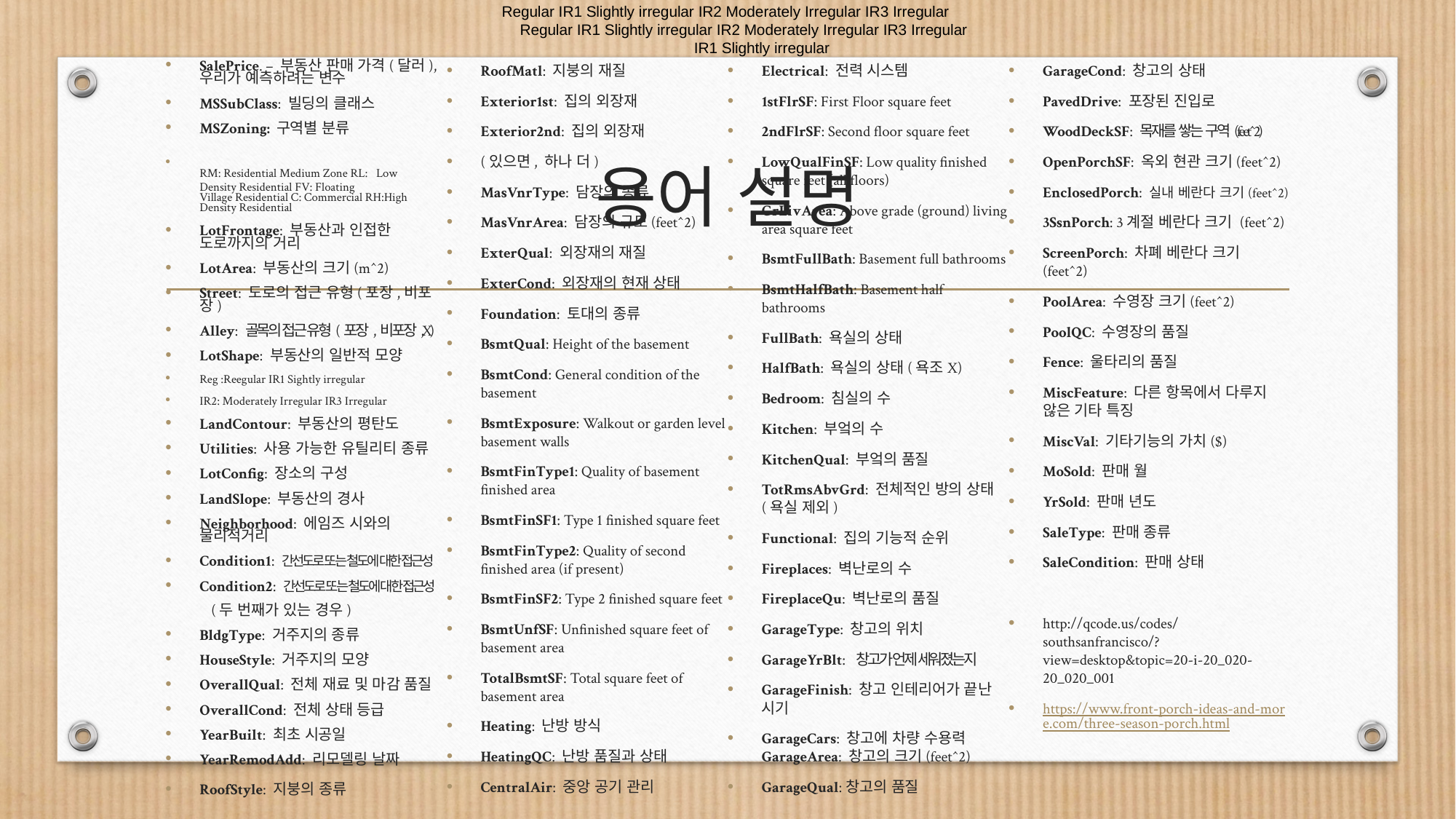

Regular IR1 Slightly irregular IR2 Moderately Irregular IR3 Irregular
Regular IR1 Slightly irregular IR2 Moderately Irregular IR3 Irregular
IR1 Slightly irregular
SalePrice. – 부동산 판매 가격(달러),우리가 예측하려는 변수
MSSubClass: 빌딩의 클래스
MSZoning: 구역별 분류
RM: Residential Medium Zone RL: Low Density Residential FV: Floating Village Residential C: Commercial RH:High Density Residential
LotFrontage: 부동산과 인접한 도로까지의 거리
LotArea: 부동산의 크기(m^2)
Street: 도로의 접근 유형(포장,비포장)
Alley: 골목의 접근 유형(포장,비포장,X)
LotShape: 부동산의 일반적 모양
Reg :Reegular IR1 Sightly irregular
IR2: Moderately Irregular IR3 Irregular
LandContour: 부동산의 평탄도
Utilities: 사용 가능한 유틸리티 종류
LotConfig: 장소의 구성
LandSlope: 부동산의 경사
Neighborhood: 에임즈 시와의 물리적거리
Condition1: 간선도로 또는 철도에 대한 접근성
Condition2: 간선도로 또는 철도에 대한 접근성		                       (두 번째가 있는 경우)
BldgType: 거주지의 종류
HouseStyle: 거주지의 모양
OverallQual: 전체 재료 및 마감 품질
OverallCond: 전체 상태 등급
YearBuilt: 최초 시공일
YearRemodAdd: 리모델링 날짜
RoofStyle: 지붕의 종류
RoofMatl: 지붕의 재질
Exterior1st: 집의 외장재
Exterior2nd: 집의 외장재
(있으면, 하나 더)
MasVnrType: 담장의 종류
MasVnrArea: 담장의 규모(feet^2)
ExterQual: 외장재의 재질
ExterCond: 외장재의 현재 상태
Foundation: 토대의 종류
BsmtQual: Height of the basement
BsmtCond: General condition of the basement
BsmtExposure: Walkout or garden level basement walls
BsmtFinType1: Quality of basement finished area
BsmtFinSF1: Type 1 finished square feet
BsmtFinType2: Quality of second finished area (if present)
BsmtFinSF2: Type 2 finished square feet
BsmtUnfSF: Unfinished square feet of basement area
TotalBsmtSF: Total square feet of basement area
Heating: 난방 방식
HeatingQC: 난방 품질과 상태
CentralAir: 중앙 공기 관리
Electrical: 전력 시스템
1stFlrSF: First Floor square feet
2ndFlrSF: Second floor square feet
LowQualFinSF: Low quality finished square feet (all floors)
GrLivArea: Above grade (ground) living area square feet
BsmtFullBath: Basement full bathrooms
BsmtHalfBath: Basement half bathrooms
FullBath: 욕실의 상태
HalfBath: 욕실의 상태(욕조X)
Bedroom: 침실의 수
Kitchen: 부엌의 수
KitchenQual: 부엌의 품질
TotRmsAbvGrd: 전체적인 방의 상태 (욕실 제외)
Functional: 집의 기능적 순위
Fireplaces: 벽난로의 수
FireplaceQu: 벽난로의 품질
GarageType: 창고의 위치
GarageYrBlt:  창고가 언제 세워졌는지
GarageFinish: 창고 인테리어가 끝난 시기
GarageCars: 창고에 차량 수용력GarageArea: 창고의 크기(feet^2)
GarageQual:창고의 품질
GarageCond: 창고의 상태
PavedDrive: 포장된 진입로
WoodDeckSF: 목재를  쌓는  구역(feet^2)
OpenPorchSF: 옥외 현관 크기(feet^2)
EnclosedPorch: 실내 베란다 크기(feet^2)
3SsnPorch: 3계절 베란다 크기 (feet^2)
ScreenPorch: 차폐 베란다 크기 (feet^2)
PoolArea: 수영장 크기(feet^2)
PoolQC: 수영장의 품질
Fence: 울타리의 품질
MiscFeature: 다른 항목에서 다루지 않은 기타 특징
MiscVal: 기타기능의 가치($)
MoSold: 판매 월
YrSold: 판매 년도
SaleType: 판매 종류
SaleCondition: 판매 상태

http://qcode.us/codes/southsanfrancisco/?view=desktop&topic=20-i-20_020-20_020_001
https://www.front-porch-ideas-and-more.com/three-season-porch.html

# 용어 설명